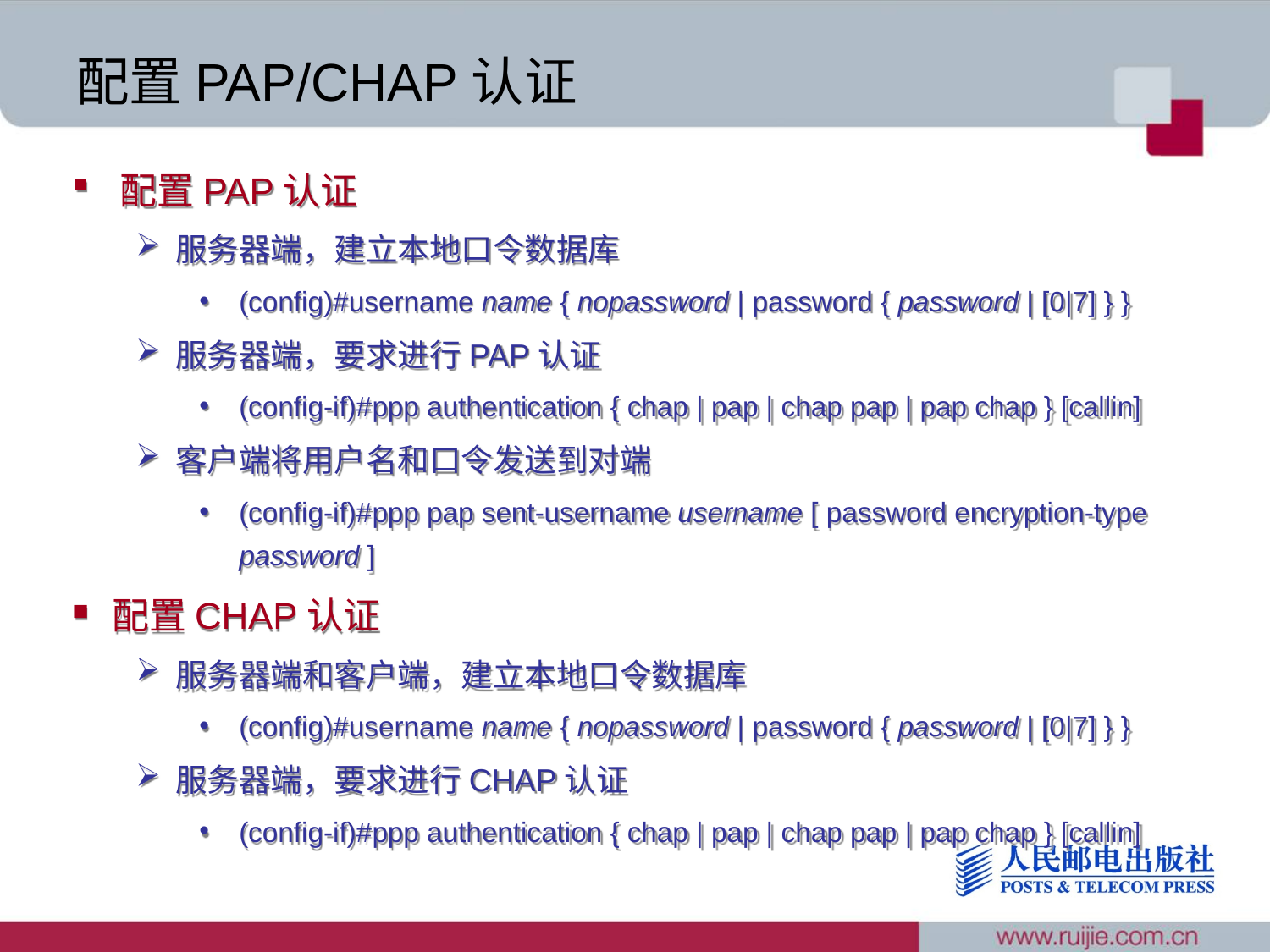

# 配置PAP/CHAP认证
配置PAP认证
服务器端，建立本地口令数据库
(config)#username name { nopassword | password { password | [0|7] } }
服务器端，要求进行PAP认证
(config-if)#ppp authentication { chap | pap | chap pap | pap chap } [callin]
客户端将用户名和口令发送到对端
(config-if)#ppp pap sent-username username [ password encryption-type password ]
配置CHAP认证
服务器端和客户端，建立本地口令数据库
(config)#username name { nopassword | password { password | [0|7] } }
服务器端，要求进行CHAP认证
(config-if)#ppp authentication { chap | pap | chap pap | pap chap } [callin]